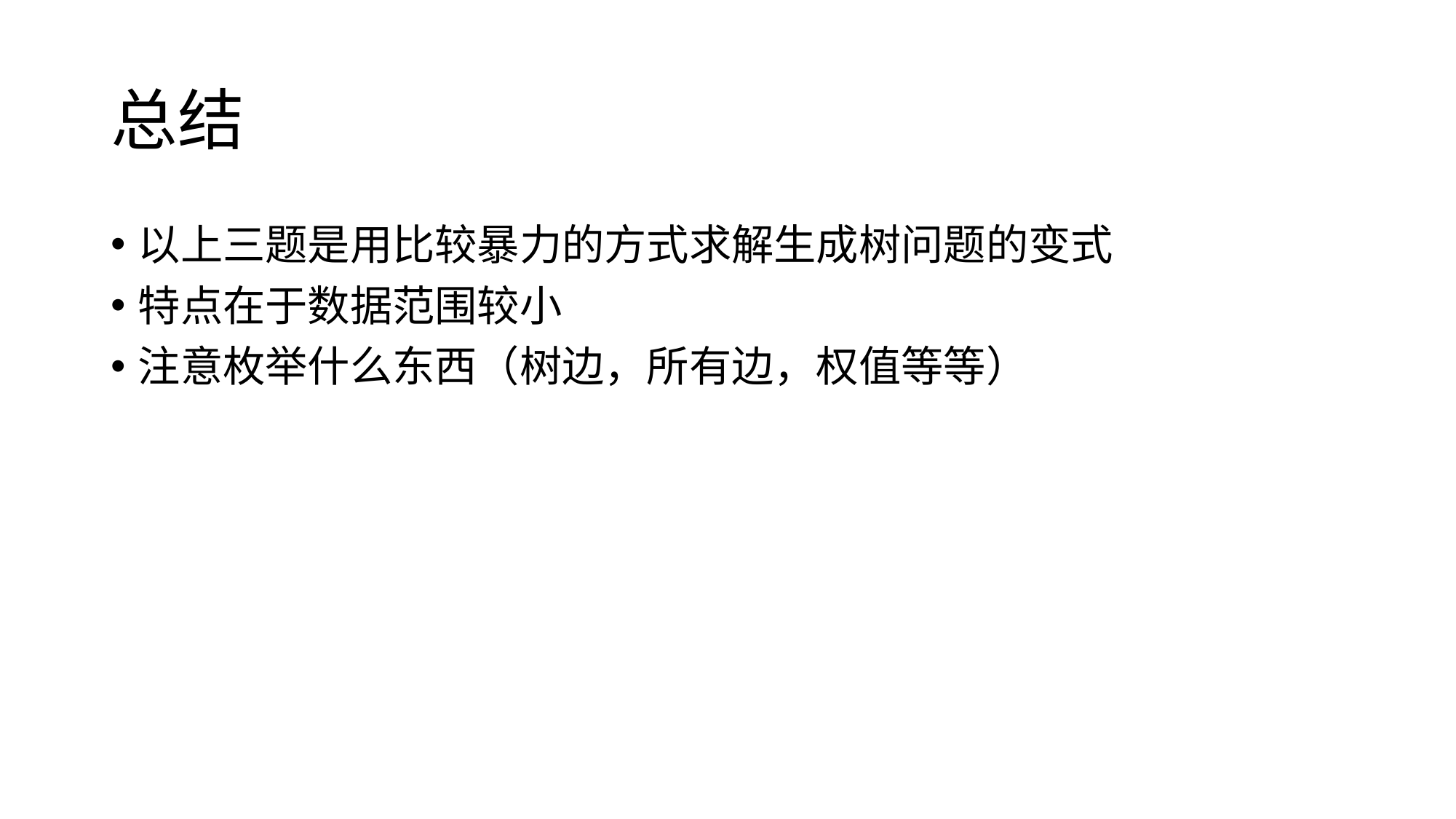

# 总结
以上三题是用比较暴力的方式求解生成树问题的变式
特点在于数据范围较小
注意枚举什么东西（树边，所有边，权值等等）